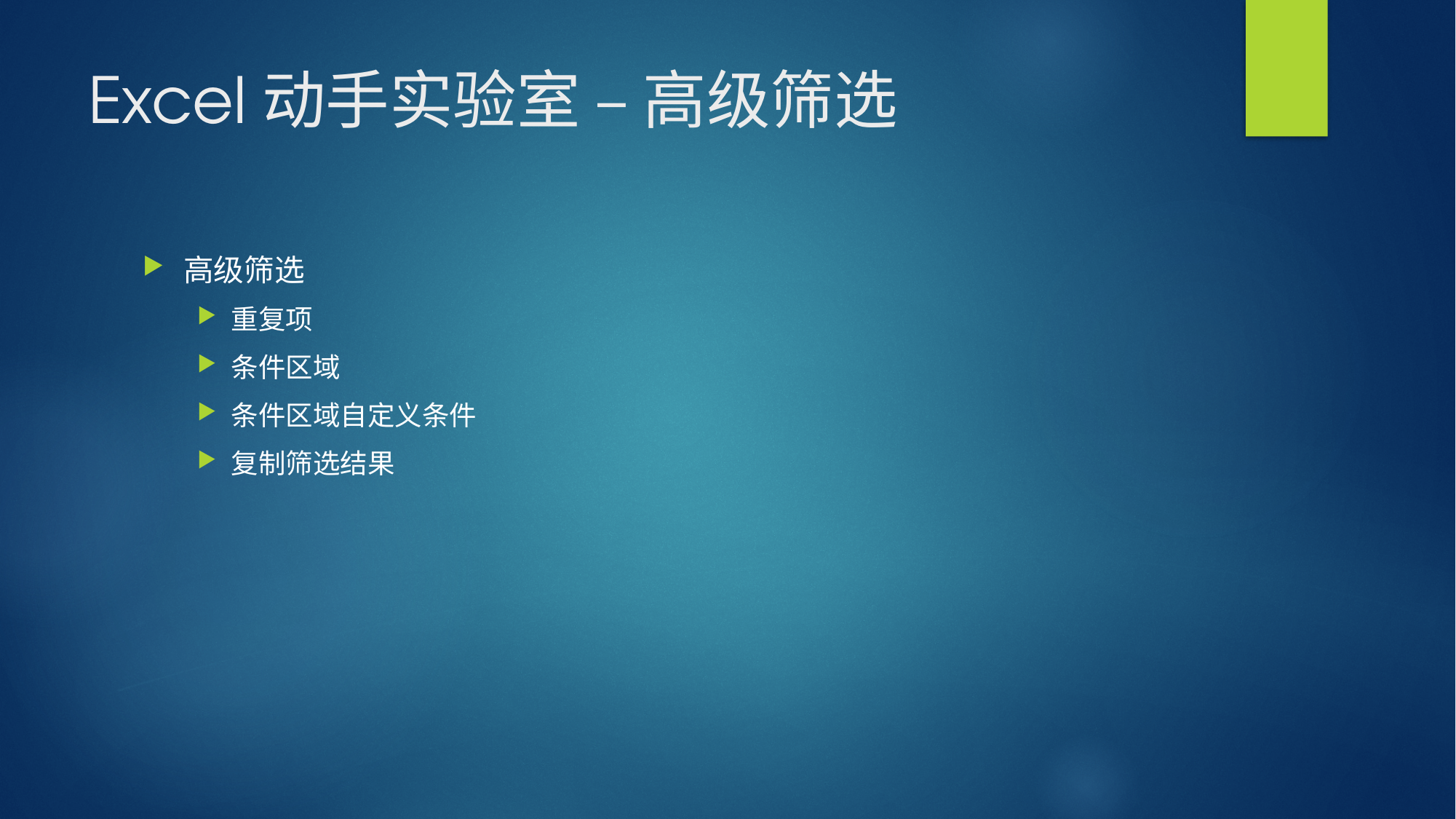

# Excel动手实验室 – 高级筛选
高级筛选
重复项
条件区域
条件区域自定义条件
复制筛选结果